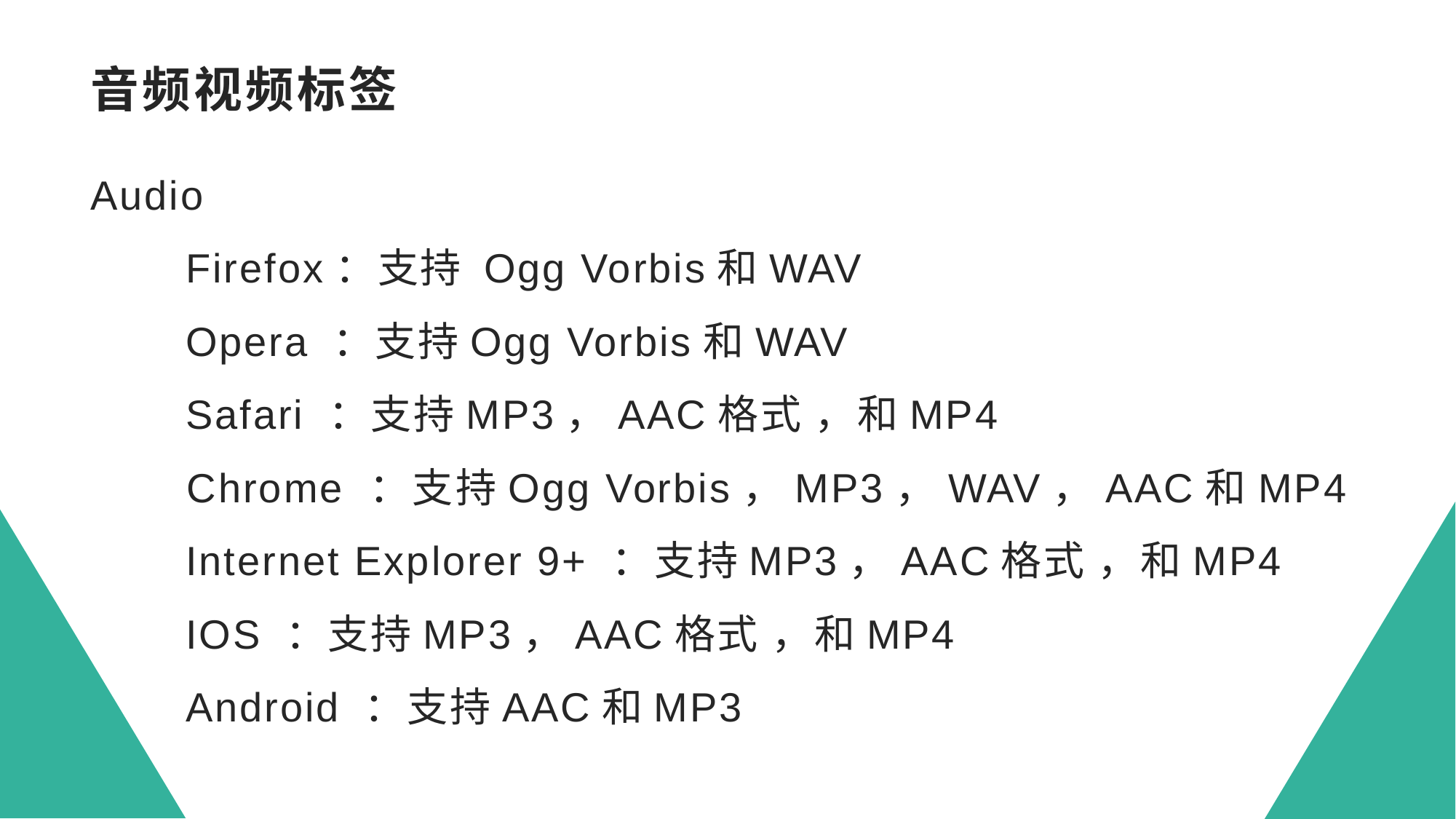

# 音频视频标签
Audio
　　Firefox：支持 Ogg Vorbis和WAV
　　Opera ：支持Ogg Vorbis和WAV
　　Safari ：支持MP3，AAC格式 ，和MP4
　　Chrome ：支持Ogg Vorbis，MP3，WAV，AAC和MP4
　　Internet Explorer 9+ ：支持MP3，AAC格式 ，和MP4
　　IOS ：支持MP3，AAC格式 ，和MP4
　　Android ：支持AAC和MP3